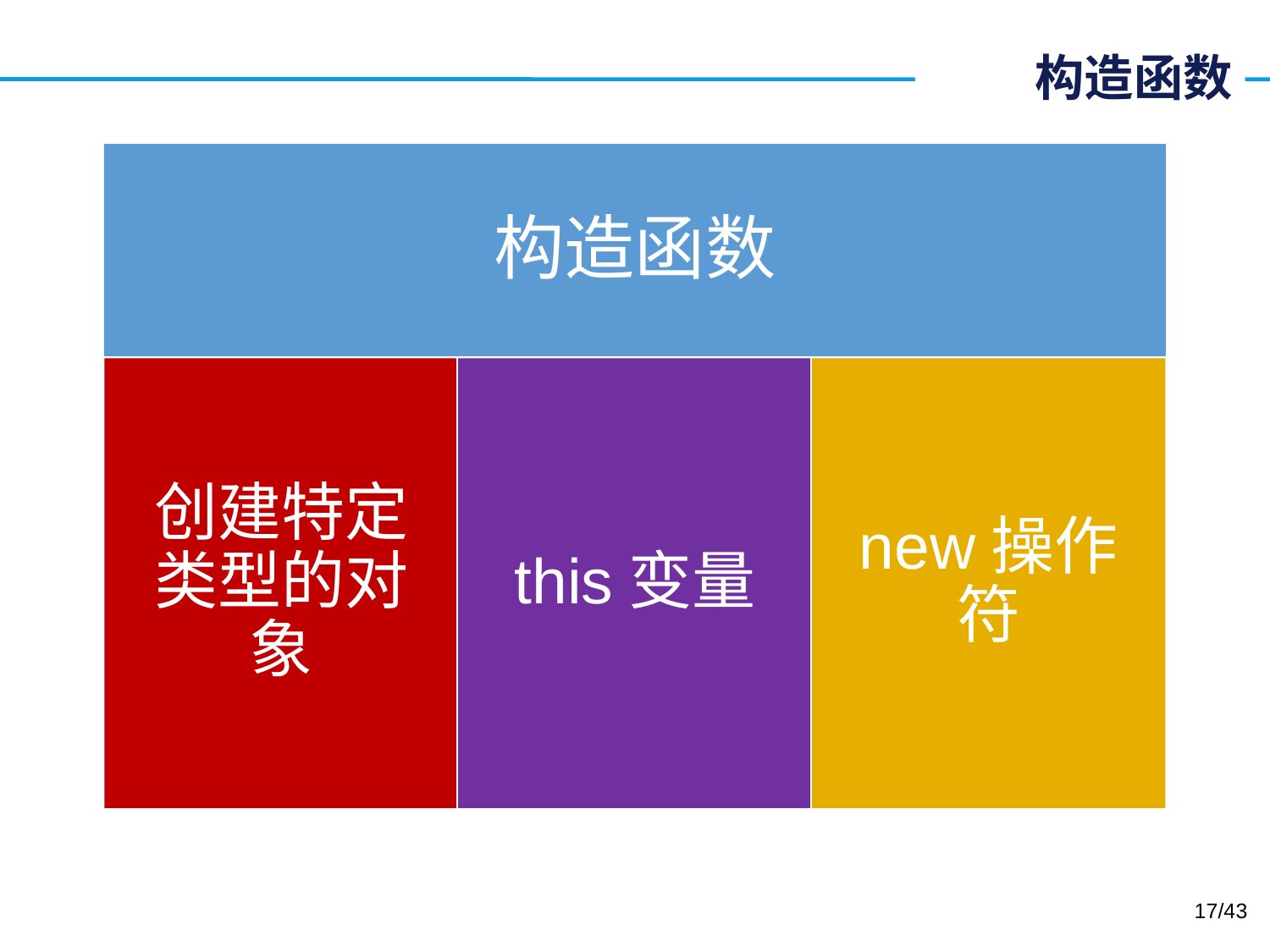

# 构造函数

构造函数

创建特定类型的对象

this变量

new操作符
17/43